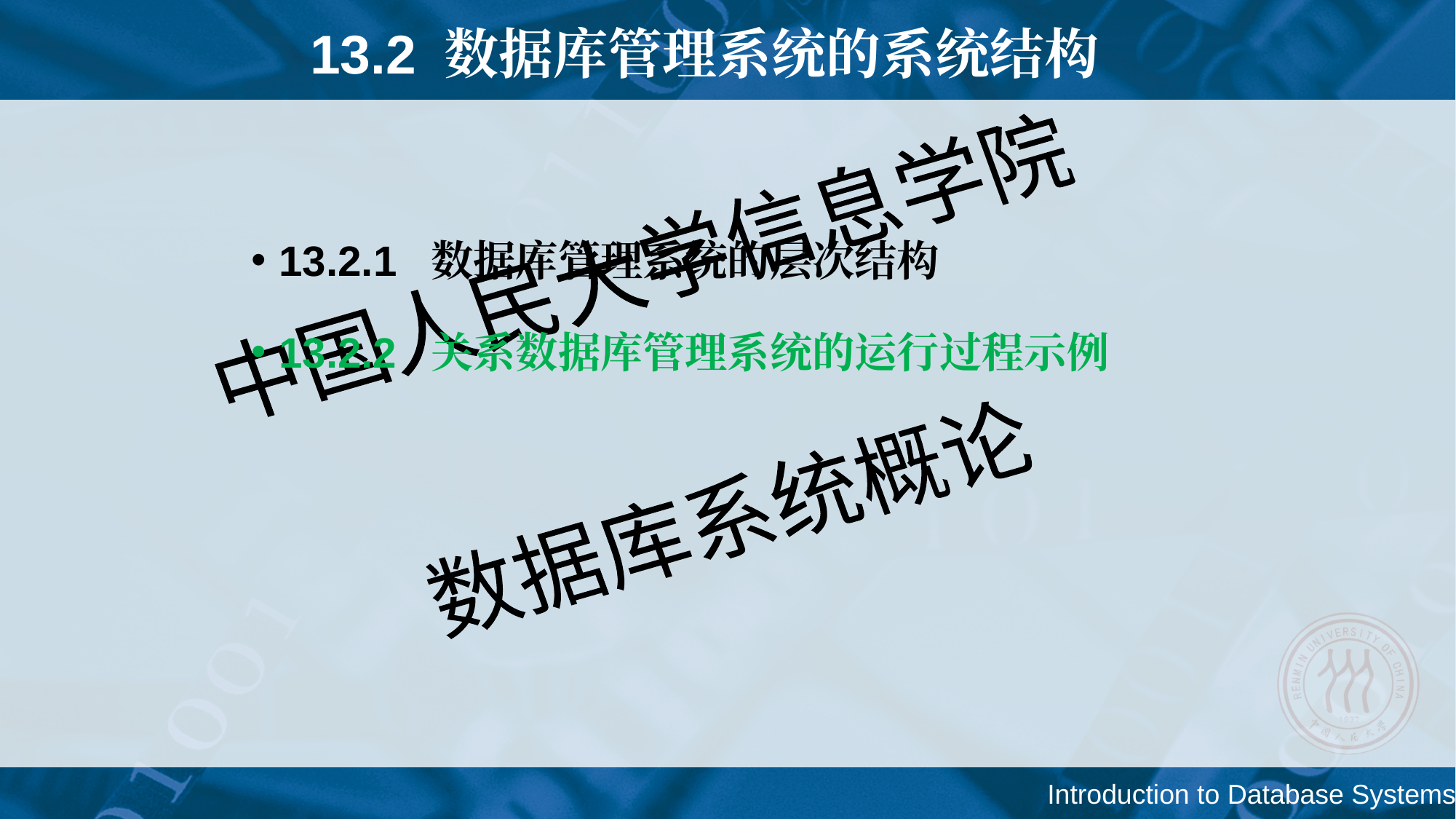

# 13.2 数据库管理系统的系统结构
13.2.1  数据库管理系统的层次结构
13.2.2  关系数据库管理系统的运行过程示例